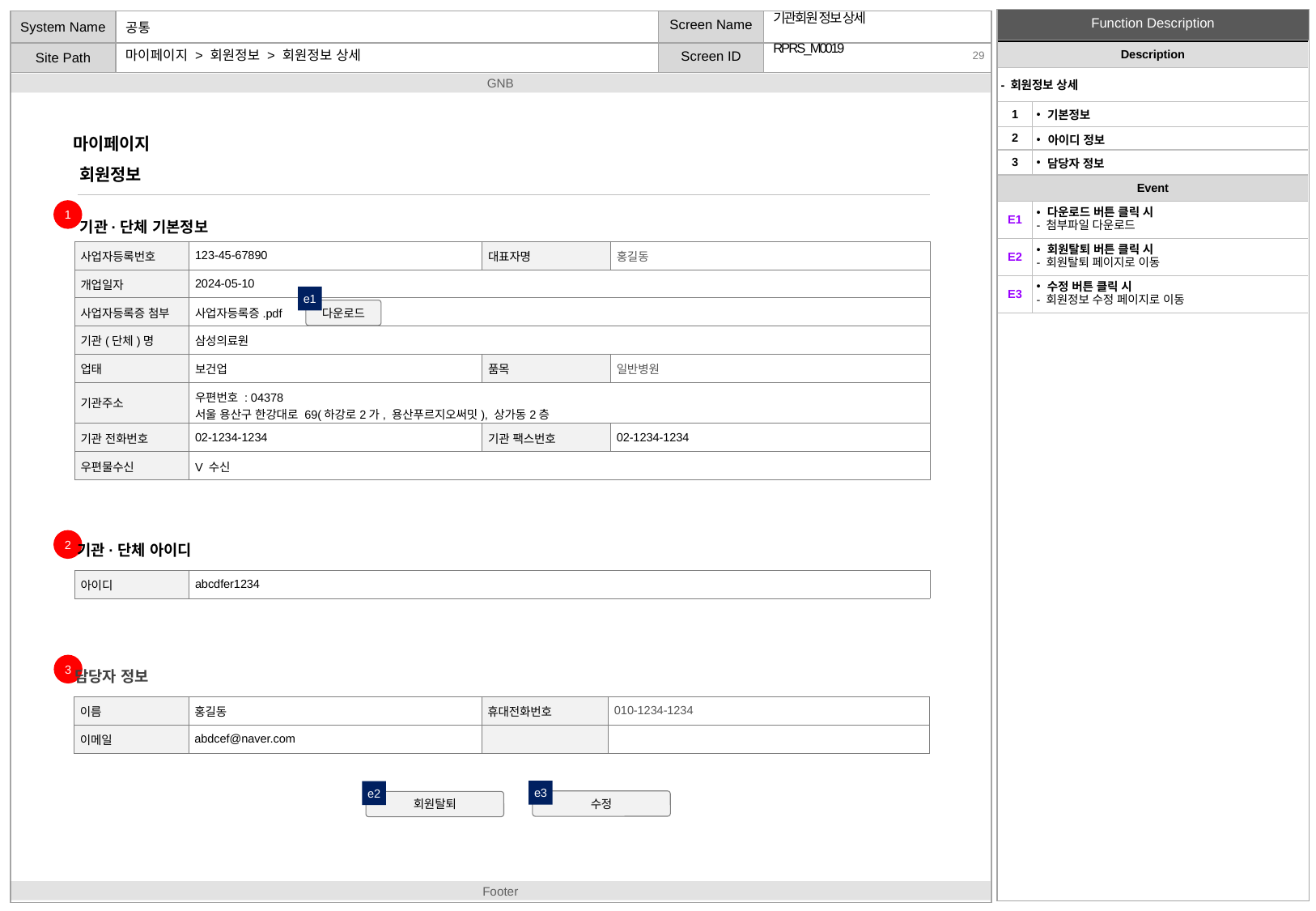

기관회원 정보 상세
| Description |  |
| --- | --- |
| - 회원정보 상세 |  |
| 1 | 기본정보 |
| 2 | 아이디 정보 |
| 3 | 담당자 정보 |
RPRS_M0019
# 마이페이지 > 회원정보 > 회원정보 상세
마이페이지
회원정보
| Event |  |
| --- | --- |
| E1 | 다운로드 버튼 클릭 시 - 첨부파일 다운로드 |
| E2 | 회원탈퇴 버튼 클릭 시 - 회원탈퇴 페이지로 이동 |
| E3 | 수정 버튼 클릭 시 - 회원정보 수정 페이지로 이동 |
1
기관·단체 기본정보
| 사업자등록번호 | 123-45-67890 | 대표자명 | 홍길동 |
| --- | --- | --- | --- |
| 개업일자 | 2024-05-10 |  |  |
| 사업자등록증 첨부 | 사업자등록증.pdf |  |  |
| 기관(단체)명 | 삼성의료원 |  |  |
| 업태 | 보건업 | 품목 | 일반병원 |
| 기관주소 | 우편번호 : 04378 서울 용산구 한강대로 69(하강로2가, 용산푸르지오써밋), 상가동2층 |  |  |
| 기관 전화번호 | 02-1234-1234 | 기관 팩스번호 | 02-1234-1234 |
| 우편물수신 | V 수신 |  |  |
e1
다운로드
기관·단체 아이디
2
| 아이디 | abcdfer1234 |
| --- | --- |
담당자 정보
3
| 이름 | 홍길동 | 휴대전화번호 | 010-1234-1234 |
| --- | --- | --- | --- |
| 이메일 | abdcef@naver.com |  |  |
e3
e2
수정
회원탈퇴